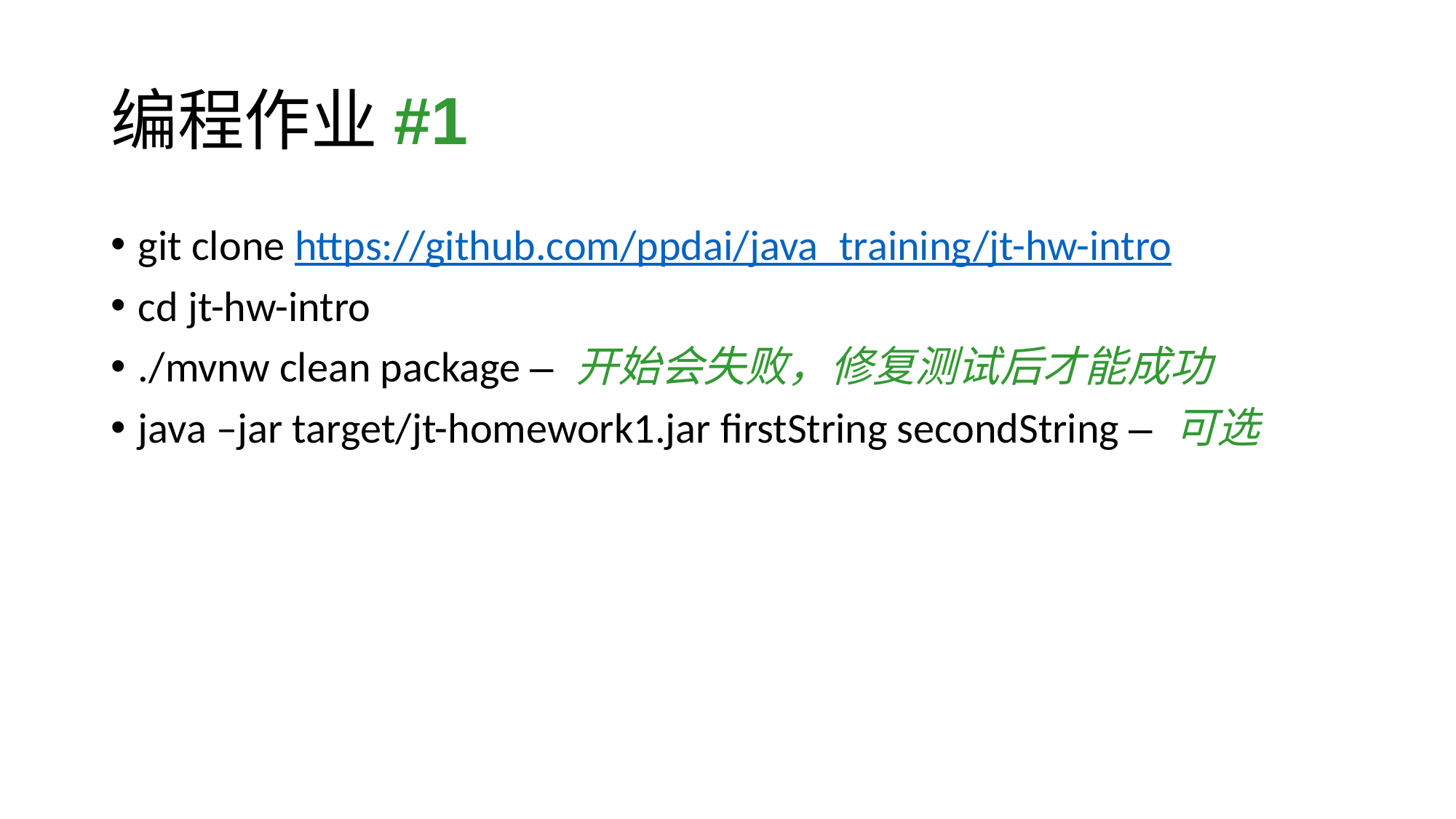

# 编程作业#1
git clone https://github.com/ppdai/java_training/jt-hw-intro
cd jt-hw-intro
./mvnw clean package – 开始会失败，修复测试后才能成功
java –jar target/jt-homework1.jar firstString secondString – 可选